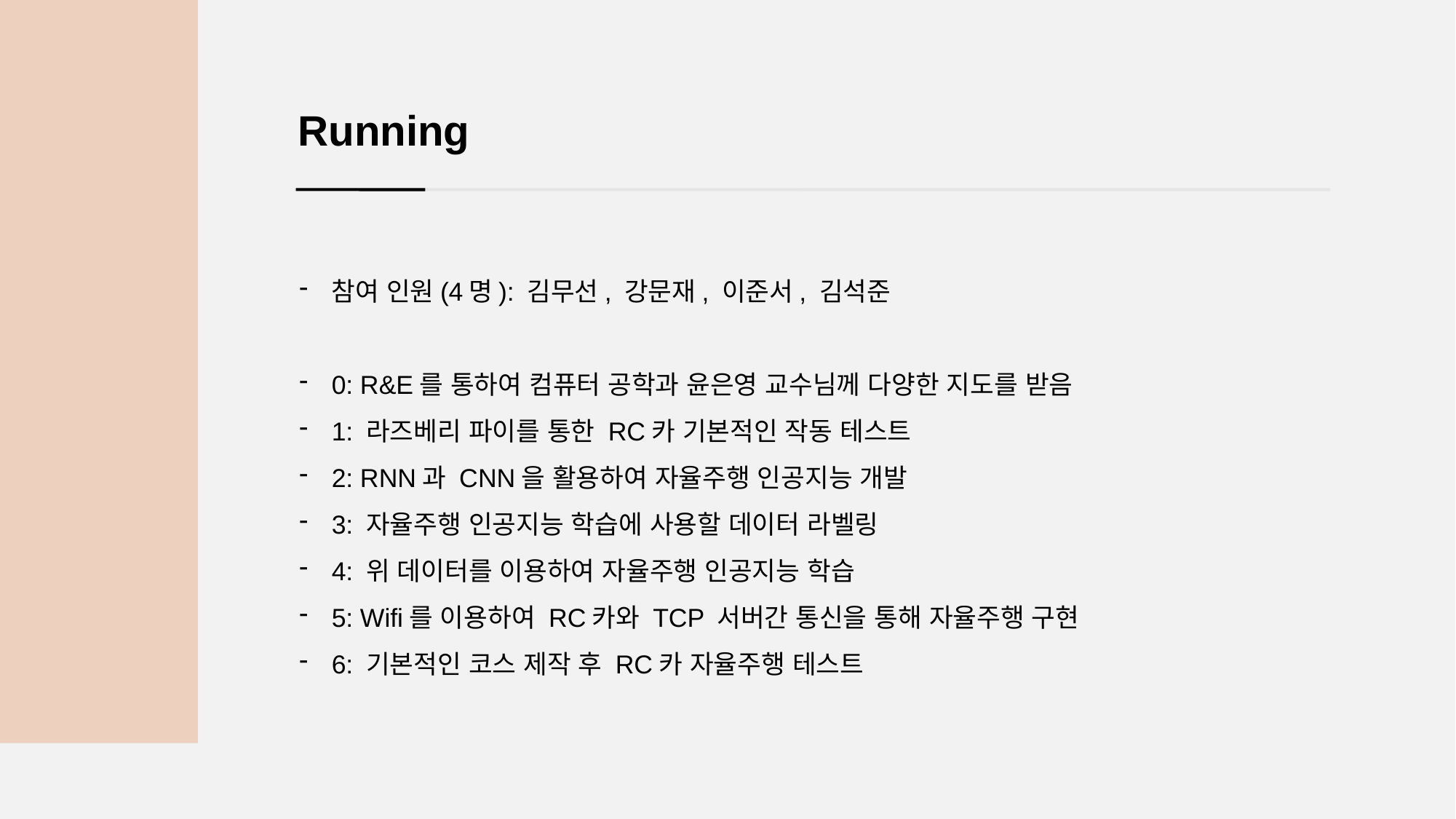

Running

참여 인원(4명): 김무선, 강문재, 이준서, 김석준

0: R&E를 통하여 컴퓨터 공학과 윤은영 교수님께 다양한 지도를 받음
1: 라즈베리 파이를 통한 RC카 기본적인 작동 테스트
2: RNN과 CNN을 활용하여 자율주행 인공지능 개발
3: 자율주행 인공지능 학습에 사용할 데이터 라벨링
4: 위 데이터를 이용하여 자율주행 인공지능 학습
5: Wifi를 이용하여 RC카와 TCP 서버간 통신을 통해 자율주행 구현
6: 기본적인 코스 제작 후 RC카 자율주행 테스트